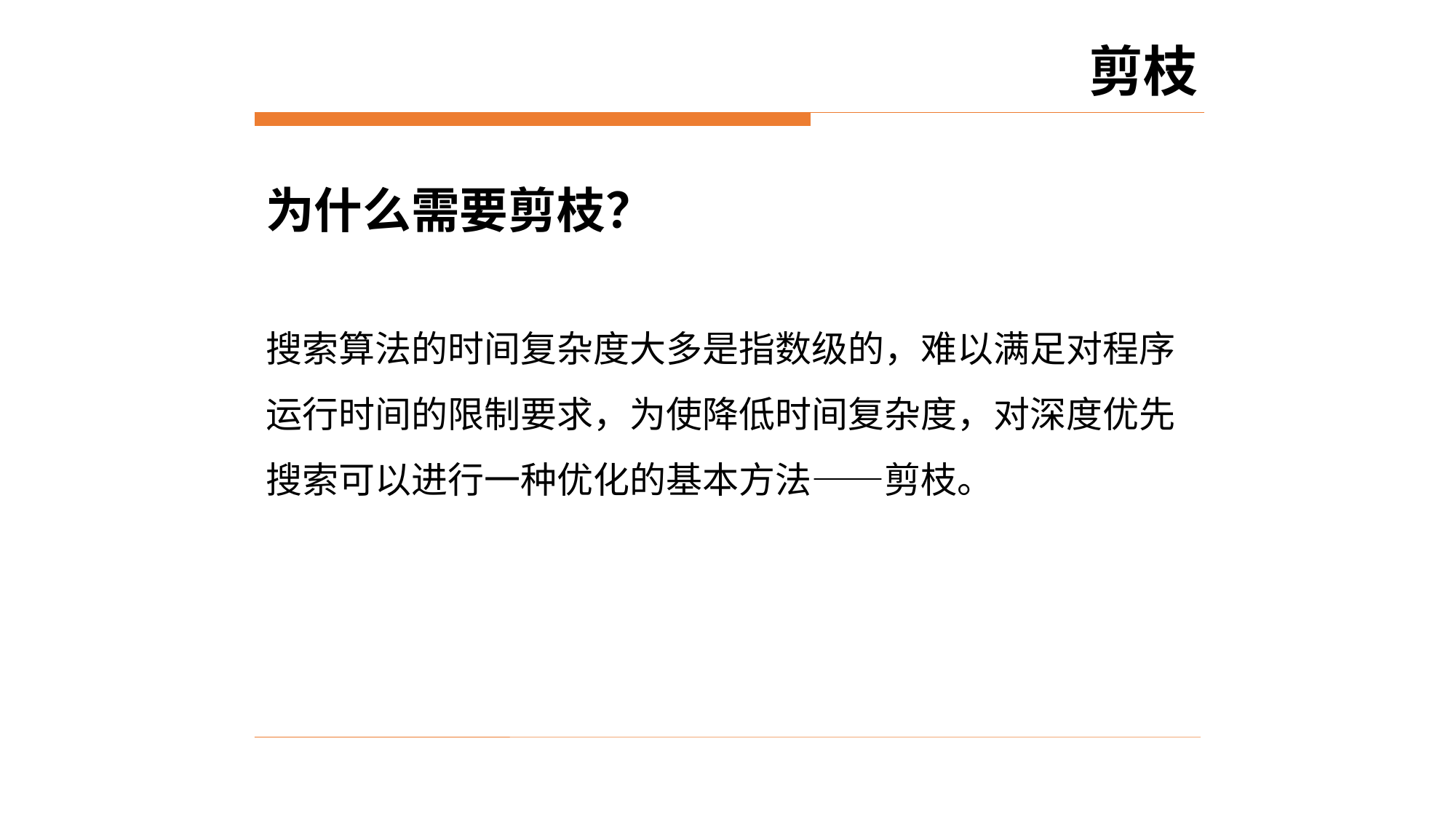

剪枝

为什么需要剪枝？

搜索算法的时间复杂度大多是指数级的，难以满足对程序运行时间的限制要求，为使降低时间复杂度，对深度优先搜索可以进行一种优化的基本方法——剪枝。